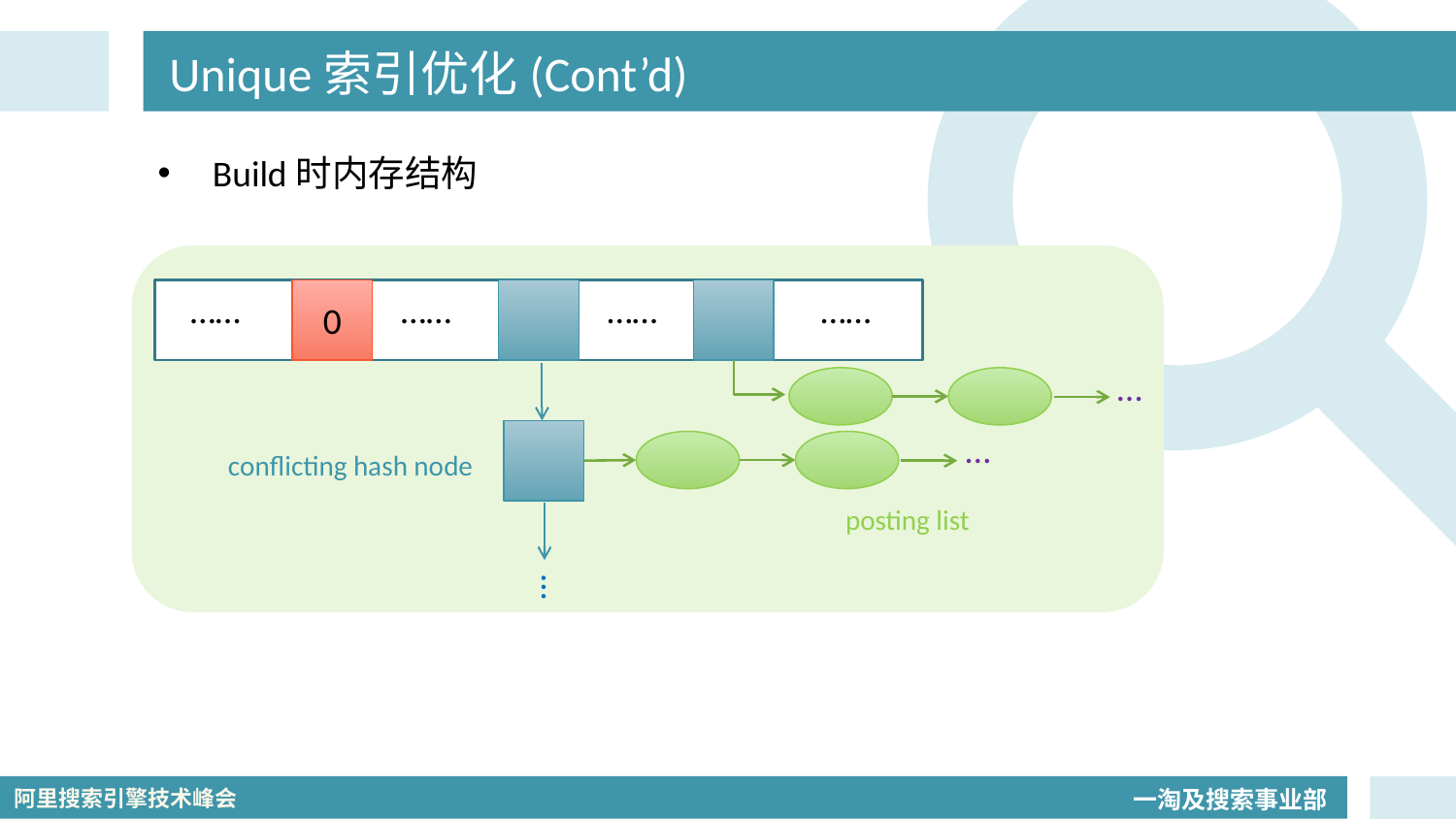

# Unique索引优化(Cont’d)
Build时内存结构

……
0
……

……

……
…

…

conflicting hash node
posting list
…